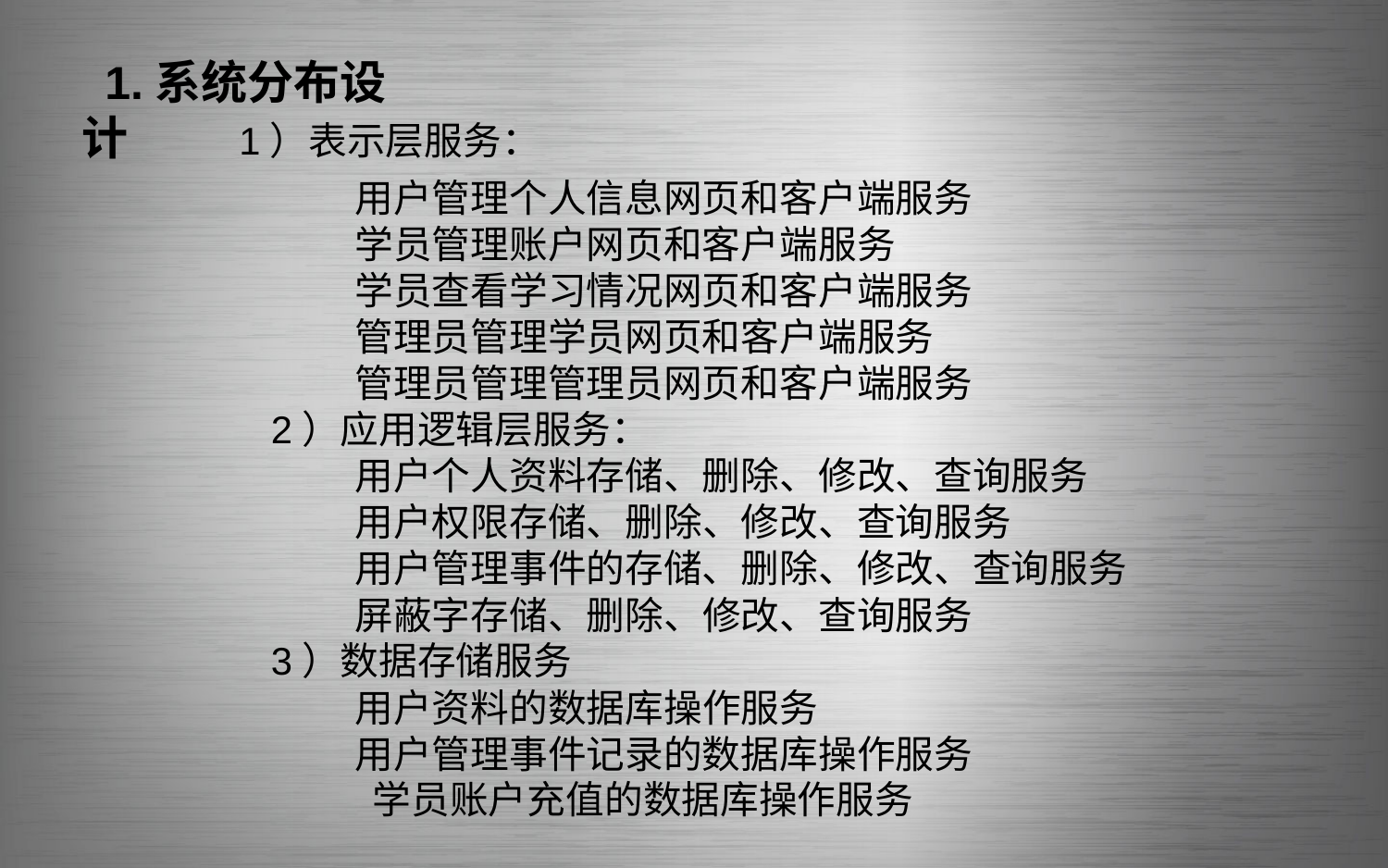

1.系统分布设计
1）表示层服务：
      	用户管理个人信息网页和客户端服务
      	学员管理账户网页和客户端服务
      	学员查看学习情况网页和客户端服务
	管理员管理学员网页和客户端服务
      	管理员管理管理员网页和客户端服务
   2）应用逻辑层服务：
    	用户个人资料存储、删除、修改、查询服务
	用户权限存储、删除、修改、查询服务
	用户管理事件的存储、删除、修改、查询服务
      	屏蔽字存储、删除、修改、查询服务
   3）数据存储服务
      	用户资料的数据库操作服务
      	用户管理事件记录的数据库操作服务
     	 学员账户充值的数据库操作服务